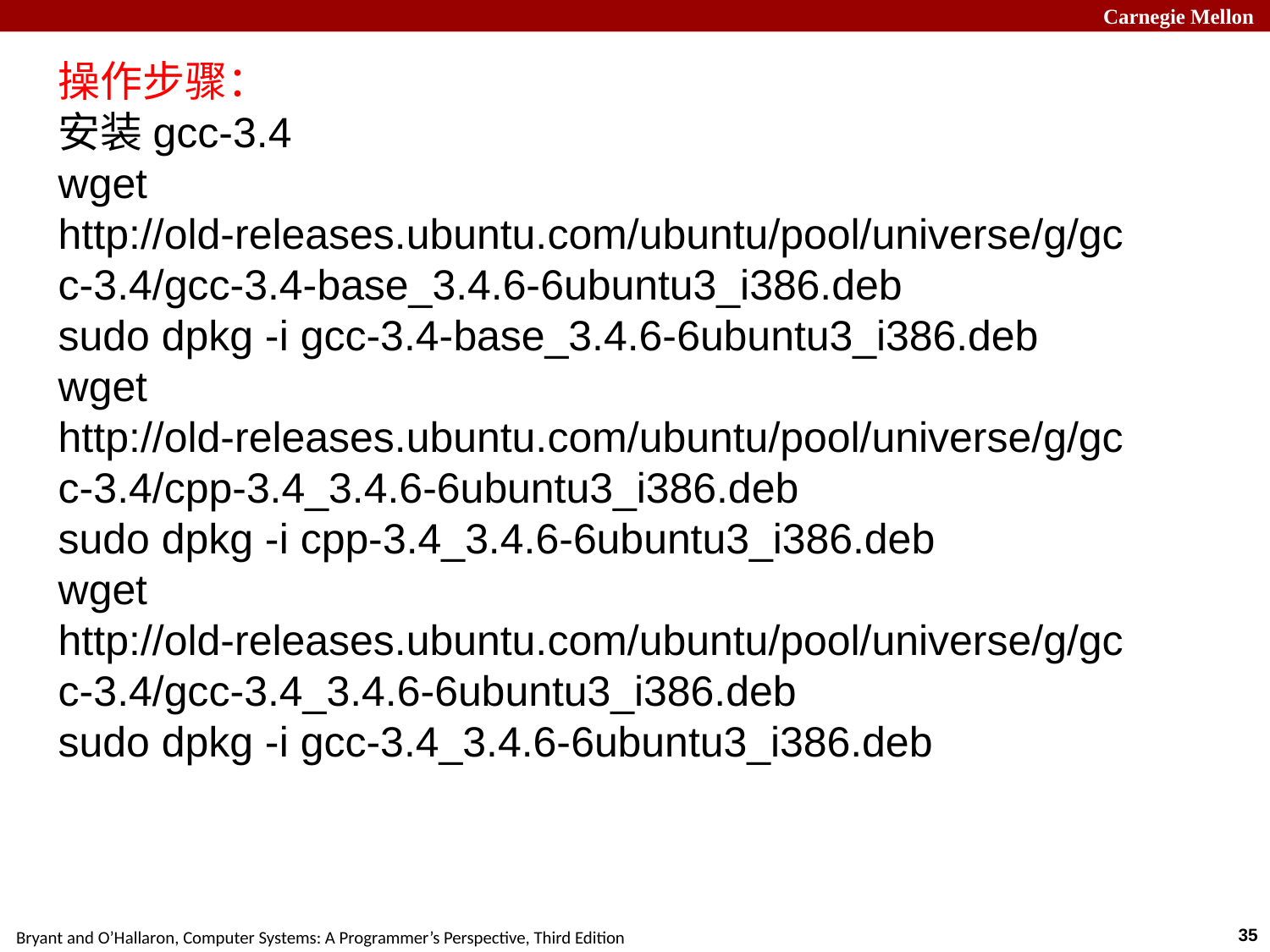

操作步骤：
安装gcc-3.4
wget http://old-releases.ubuntu.com/ubuntu/pool/universe/g/gcc-3.4/gcc-3.4-base_3.4.6-6ubuntu3_i386.deb
sudo dpkg -i gcc-3.4-base_3.4.6-6ubuntu3_i386.deb
wget http://old-releases.ubuntu.com/ubuntu/pool/universe/g/gcc-3.4/cpp-3.4_3.4.6-6ubuntu3_i386.deb
sudo dpkg -i cpp-3.4_3.4.6-6ubuntu3_i386.deb
wget http://old-releases.ubuntu.com/ubuntu/pool/universe/g/gcc-3.4/gcc-3.4_3.4.6-6ubuntu3_i386.deb
sudo dpkg -i gcc-3.4_3.4.6-6ubuntu3_i386.deb